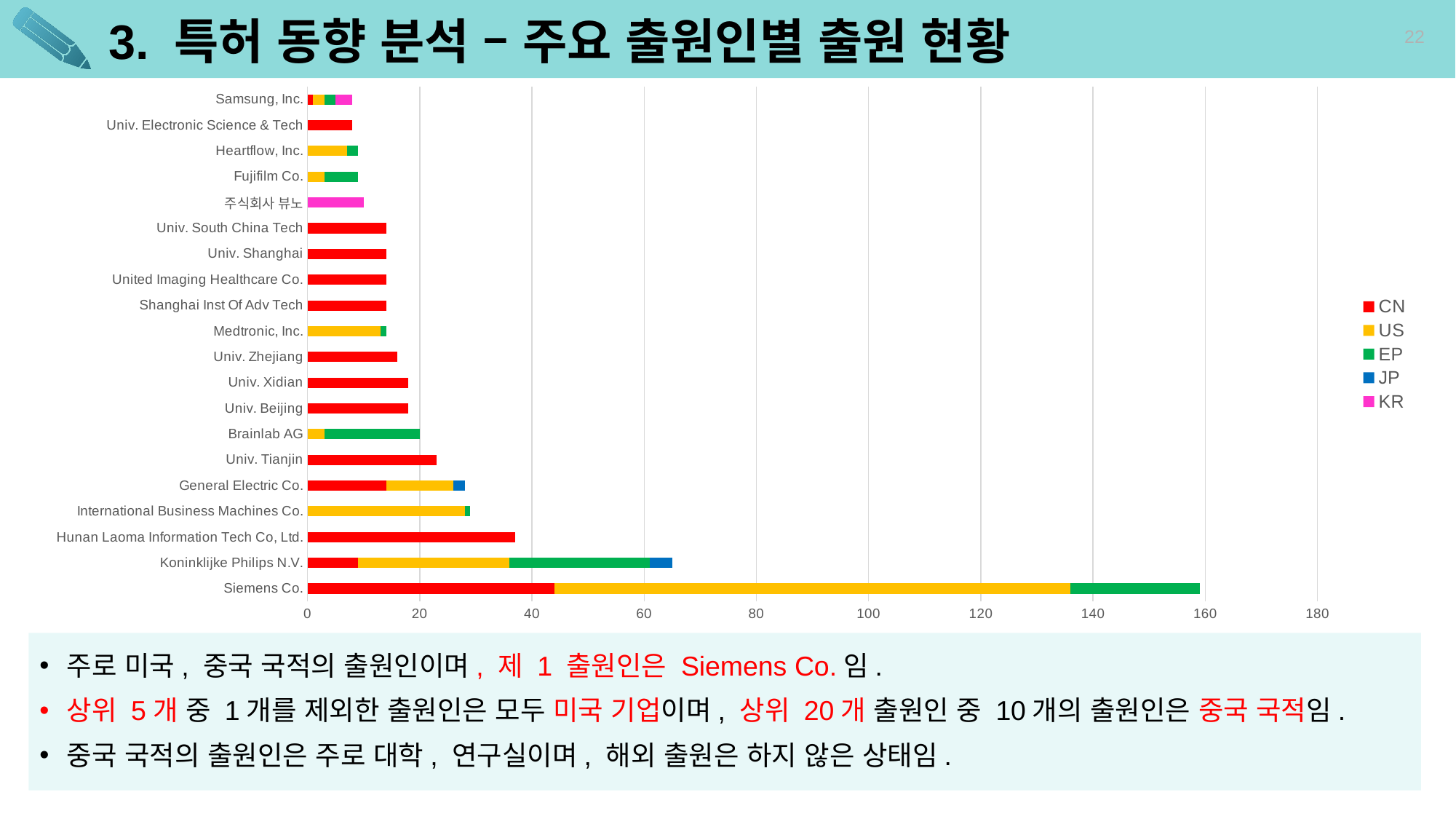

# 3. 특허 동향 분석 – 주요 출원인별 출원 현황
22

### Chart

| Category | CN | US | EP | JP | KR |
|---|---|---|---|---|---|
| Siemens Co. | 44.0 | 92.0 | 23.0 | None | None |
| Koninklijke Philips N.V. | 9.0 | 27.0 | 25.0 | 4.0 | None |
| Hunan Laoma Information Tech Co, Ltd. | 37.0 | None | None | None | None |
| International Business Machines Co. | None | 28.0 | 1.0 | None | None |
| General Electric Co. | 14.0 | 12.0 | None | 2.0 | None |
| Univ. Tianjin | 23.0 | None | None | None | None |
| Brainlab AG | None | 3.0 | 17.0 | None | None |
| Univ. Beijing | 18.0 | None | None | None | None |
| Univ. Xidian | 18.0 | None | None | None | None |
| Univ. Zhejiang | 16.0 | None | None | None | None |
| Medtronic, Inc. | None | 13.0 | 1.0 | None | None |
| Shanghai Inst Of Adv Tech | 14.0 | None | None | None | None |
| United Imaging Healthcare Co. | 14.0 | None | None | None | None |
| Univ. Shanghai | 14.0 | None | None | None | None |
| Univ. South China Tech | 14.0 | None | None | None | None |
| 주식회사 뷰노 | None | None | None | None | 10.0 |
| Fujifilm Co. | None | 3.0 | 6.0 | None | None |
| Heartflow, Inc. | None | 7.0 | 2.0 | None | None |
| Univ. Electronic Science & Tech | 8.0 | None | None | None | None |
| Samsung, Inc. | 1.0 | 2.0 | 2.0 | None | 3.0 |
주로 미국, 중국 국적의 출원인이며, 제 1 출원인은 Siemens Co.임.
상위 5개 중 1개를 제외한 출원인은 모두 미국 기업이며, 상위 20개 출원인 중 10개의 출원인은 중국 국적임.
중국 국적의 출원인은 주로 대학, 연구실이며, 해외 출원은 하지 않은 상태임.